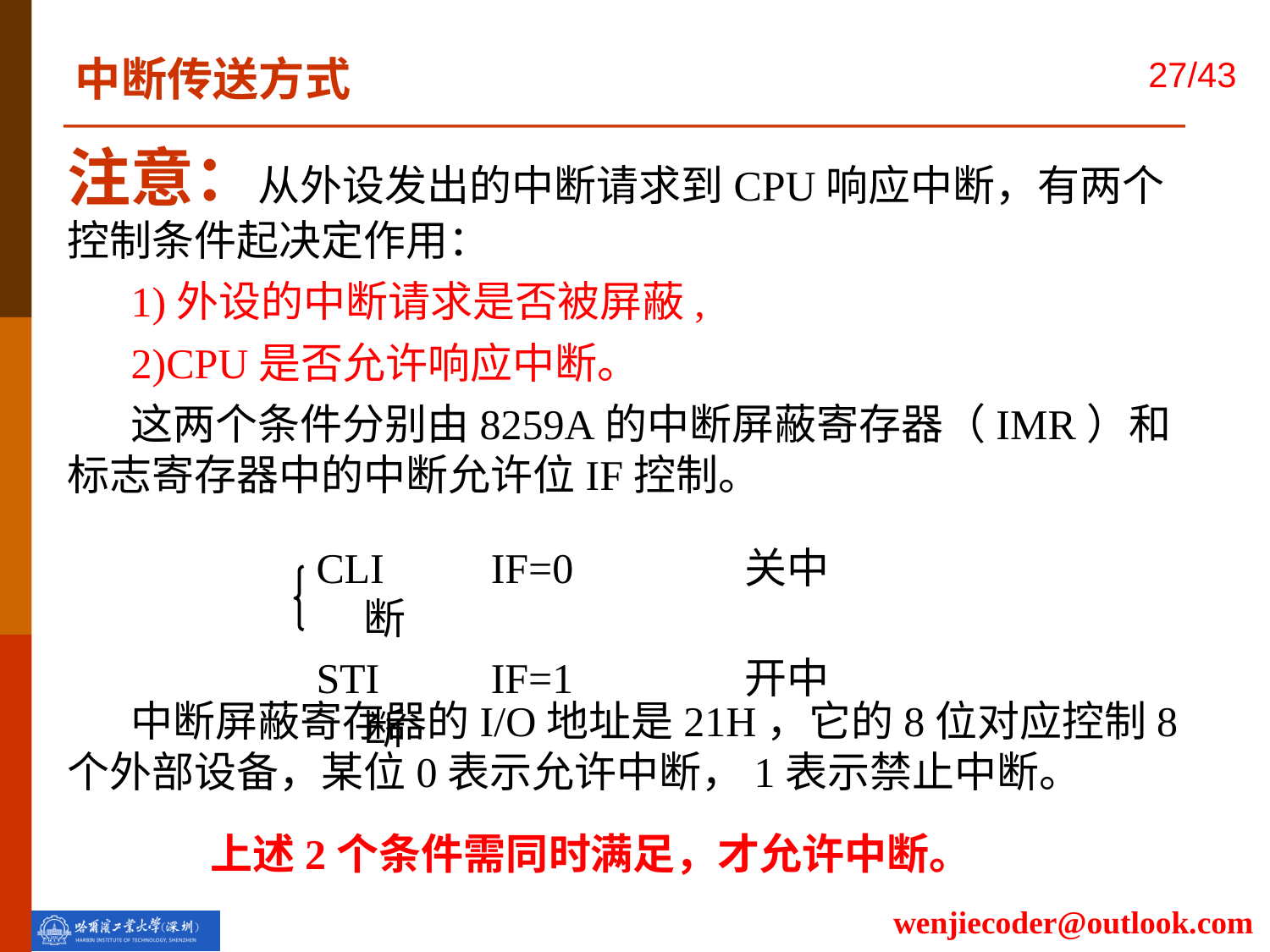

中断传送方式
注意：从外设发出的中断请求到CPU响应中断，有两个控制条件起决定作用：
1)外设的中断请求是否被屏蔽,
2)CPU是否允许响应中断。
这两个条件分别由8259A的中断屏蔽寄存器（IMR）和标志寄存器中的中断允许位IF控制。

中断屏蔽寄存器的I/O地址是21H，它的8位对应控制8个外部设备，某位0表示允许中断，1表示禁止中断。

CLI 	IF=0		关中断
STI	IF=1		开中断

上述2个条件需同时满足，才允许中断。